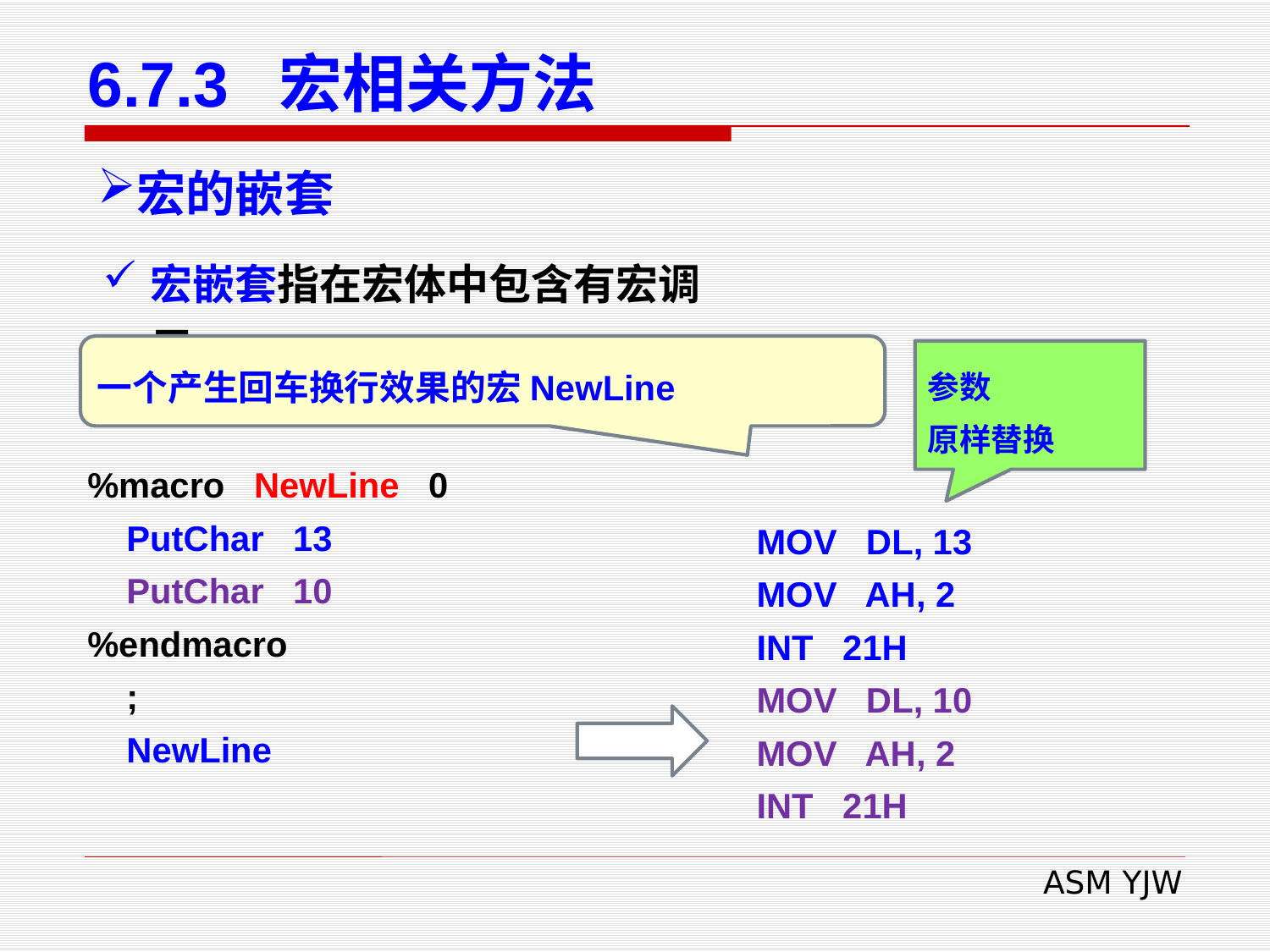

# 6.7.3  宏相关方法
宏的嵌套
宏嵌套指在宏体中包含有宏调用。
一个产生回车换行效果的宏NewLine
参数
原样替换
%macro   NewLine   0
    PutChar   13
    PutChar   10
%endmacro
    ;
    NewLine
    MOV   DL, 13
    MOV   AH, 2
    INT   21H
    MOV   DL, 10
    MOV   AH, 2
    INT   21H